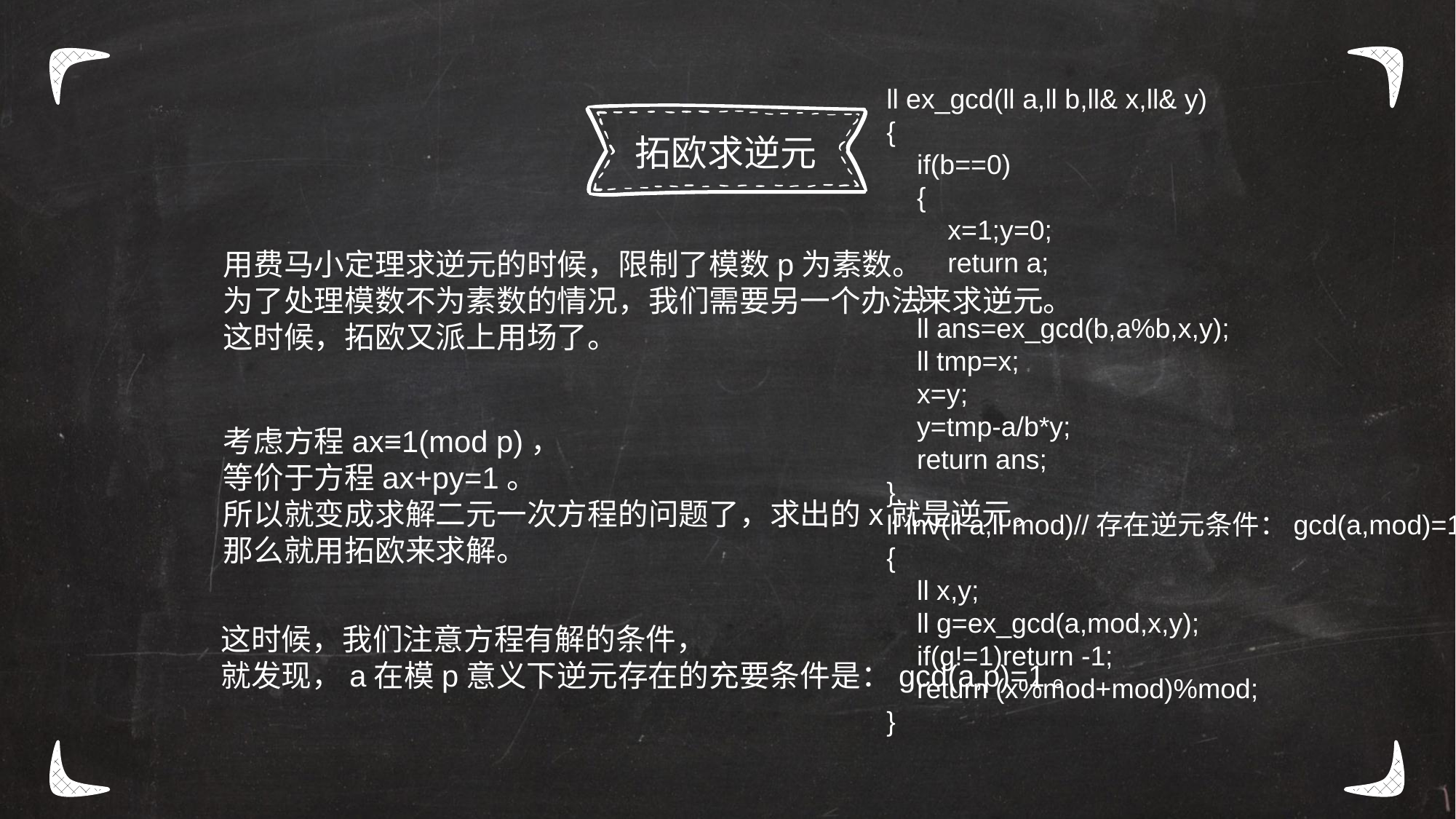

ll ex_gcd(ll a,ll b,ll& x,ll& y)
{
    if(b==0)
    {
        x=1;y=0;
        return a;
    }
    ll ans=ex_gcd(b,a%b,x,y);
    ll tmp=x;
    x=y;
    y=tmp-a/b*y;
    return ans;
}
ll inv(ll a,ll mod)//存在逆元条件：gcd(a,mod)=1
{
    ll x,y;
    ll g=ex_gcd(a,mod,x,y);
    if(g!=1)return -1;
    return (x%mod+mod)%mod;
}

拓欧求逆元
用费马小定理求逆元的时候，限制了模数p为素数。
为了处理模数不为素数的情况，我们需要另一个办法来求逆元。
这时候，拓欧又派上用场了。
考虑方程ax≡1(mod p)，
等价于方程ax+py=1。
所以就变成求解二元一次方程的问题了，求出的x就是逆元。
那么就用拓欧来求解。
这时候，我们注意方程有解的条件，
就发现，a在模p意义下逆元存在的充要条件是：gcd(a,p)=1。